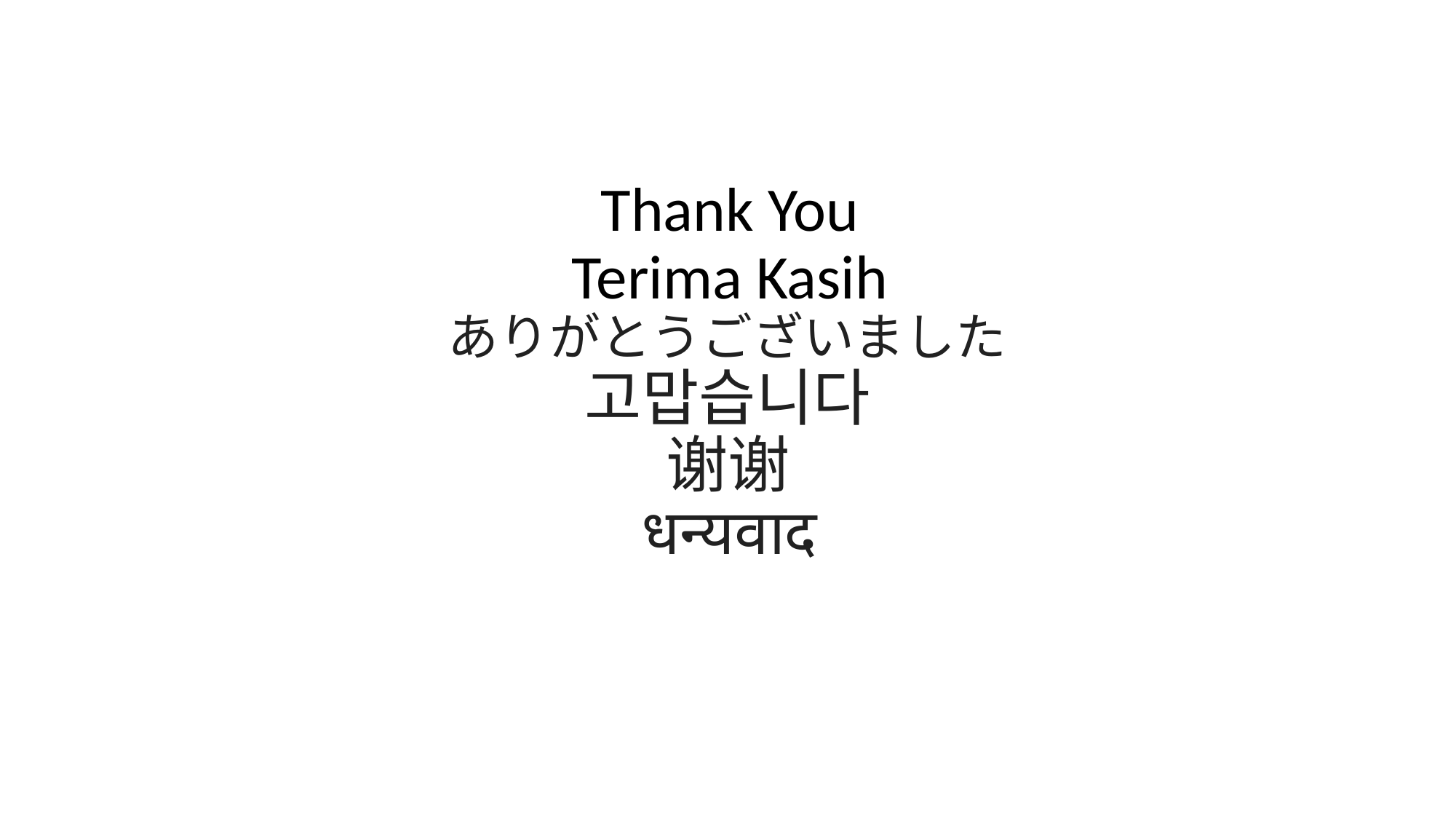

# Thank You Terima Kasih ありがとうございました 고맙습니다 谢谢 धन्यवाद